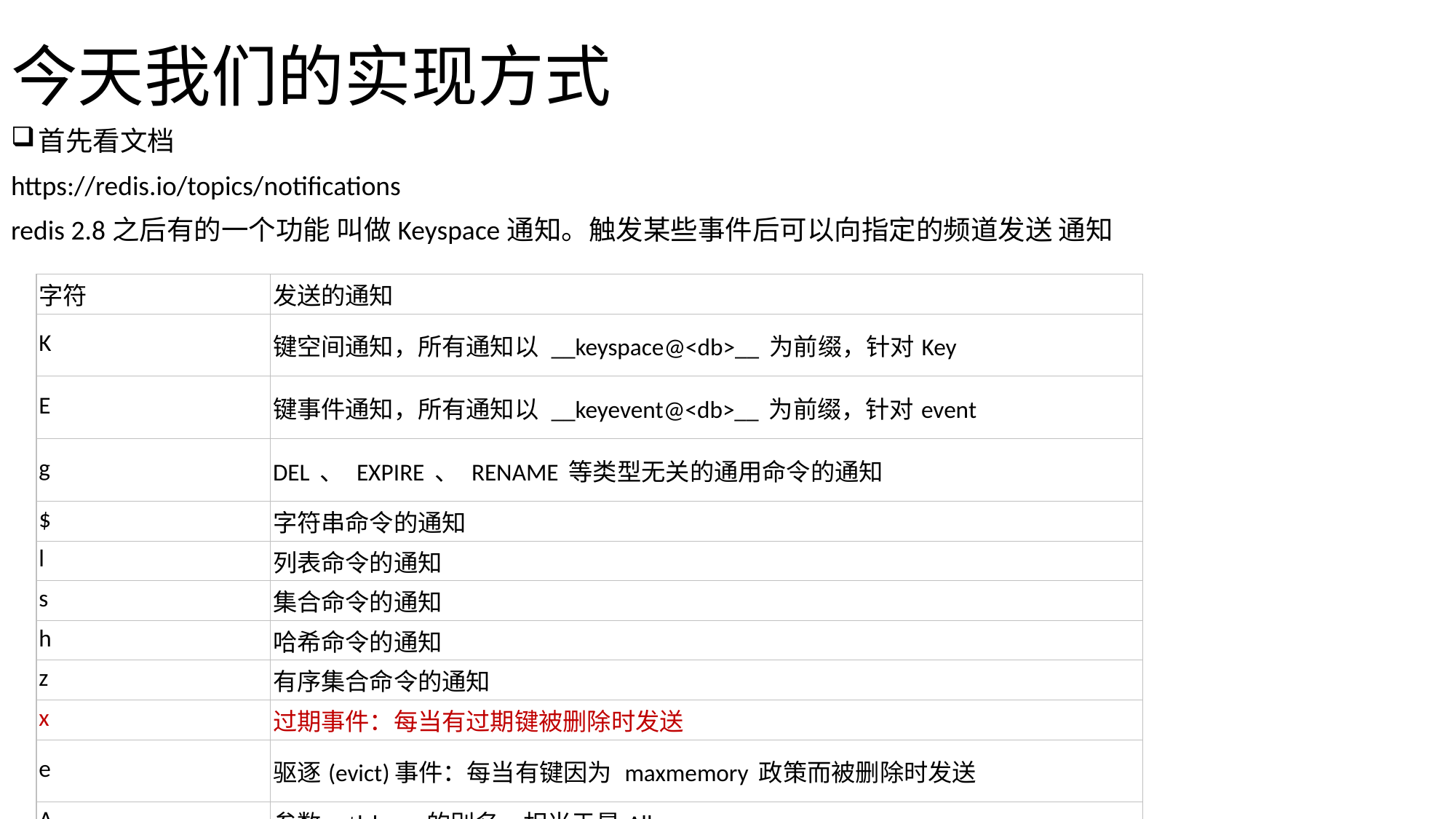

# 今天我们的实现方式
首先看文档
https://redis.io/topics/notifications
redis 2.8之后有的一个功能 叫做Keyspace通知。触发某些事件后可以向指定的频道发送 通知

| 字符 | 发送的通知 |
| --- | --- |
| K | 键空间通知，所有通知以 \_\_keyspace@<db>\_\_ 为前缀，针对Key |
| E | 键事件通知，所有通知以 \_\_keyevent@<db>\_\_ 为前缀，针对event |
| g | DEL 、 EXPIRE 、 RENAME 等类型无关的通用命令的通知 |
| $ | 字符串命令的通知 |
| l | 列表命令的通知 |
| s | 集合命令的通知 |
| h | 哈希命令的通知 |
| z | 有序集合命令的通知 |
| x | 过期事件：每当有过期键被删除时发送 |
| e | 驱逐(evict)事件：每当有键因为 maxmemory 政策而被删除时发送 |
| A | 参数 g$lshzxe 的别名，相当于是All |